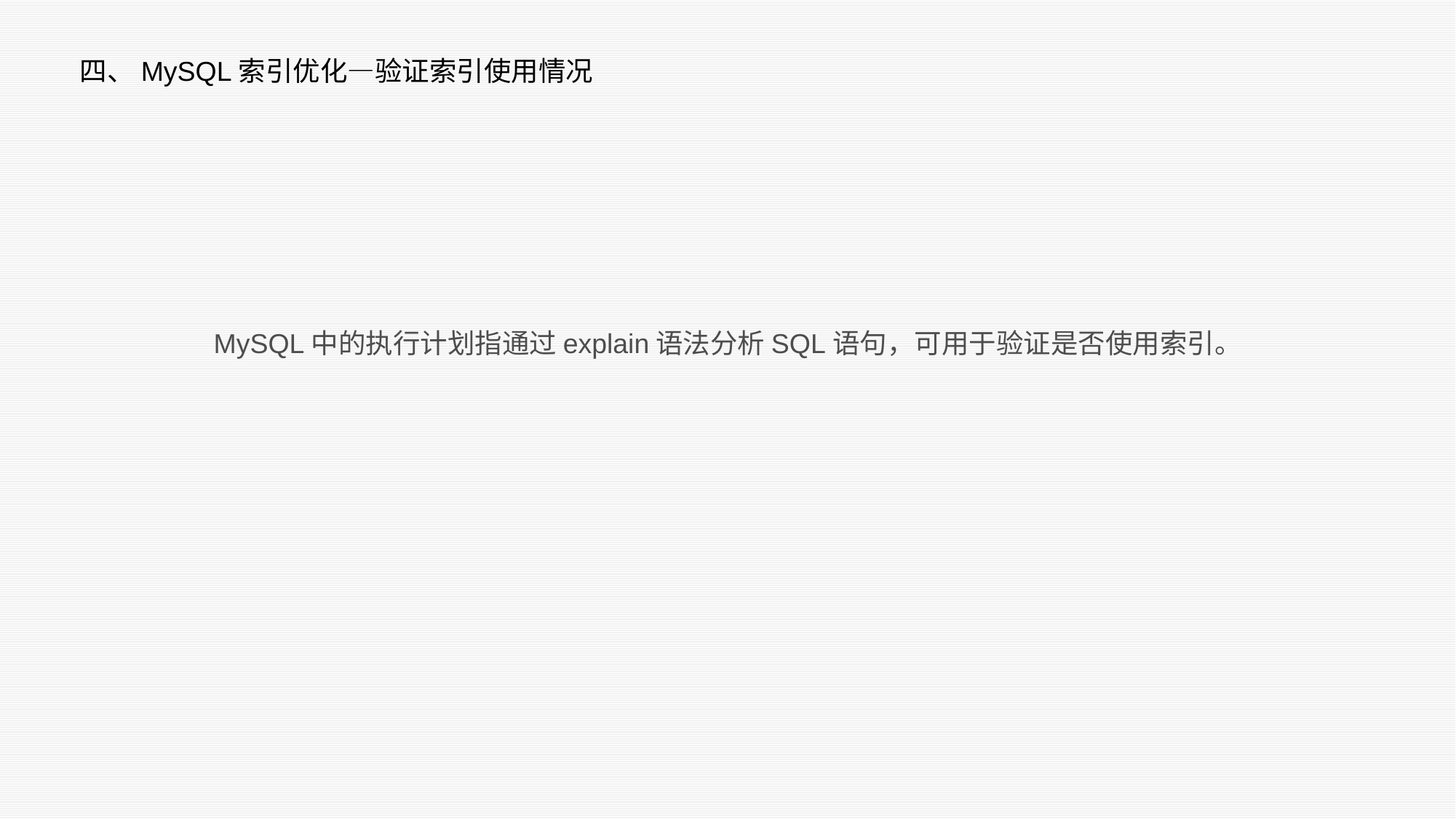

四、MySQL索引优化—验证索引使用情况
MySQL中的执行计划指通过explain语法分析SQL语句，可用于验证是否使用索引。